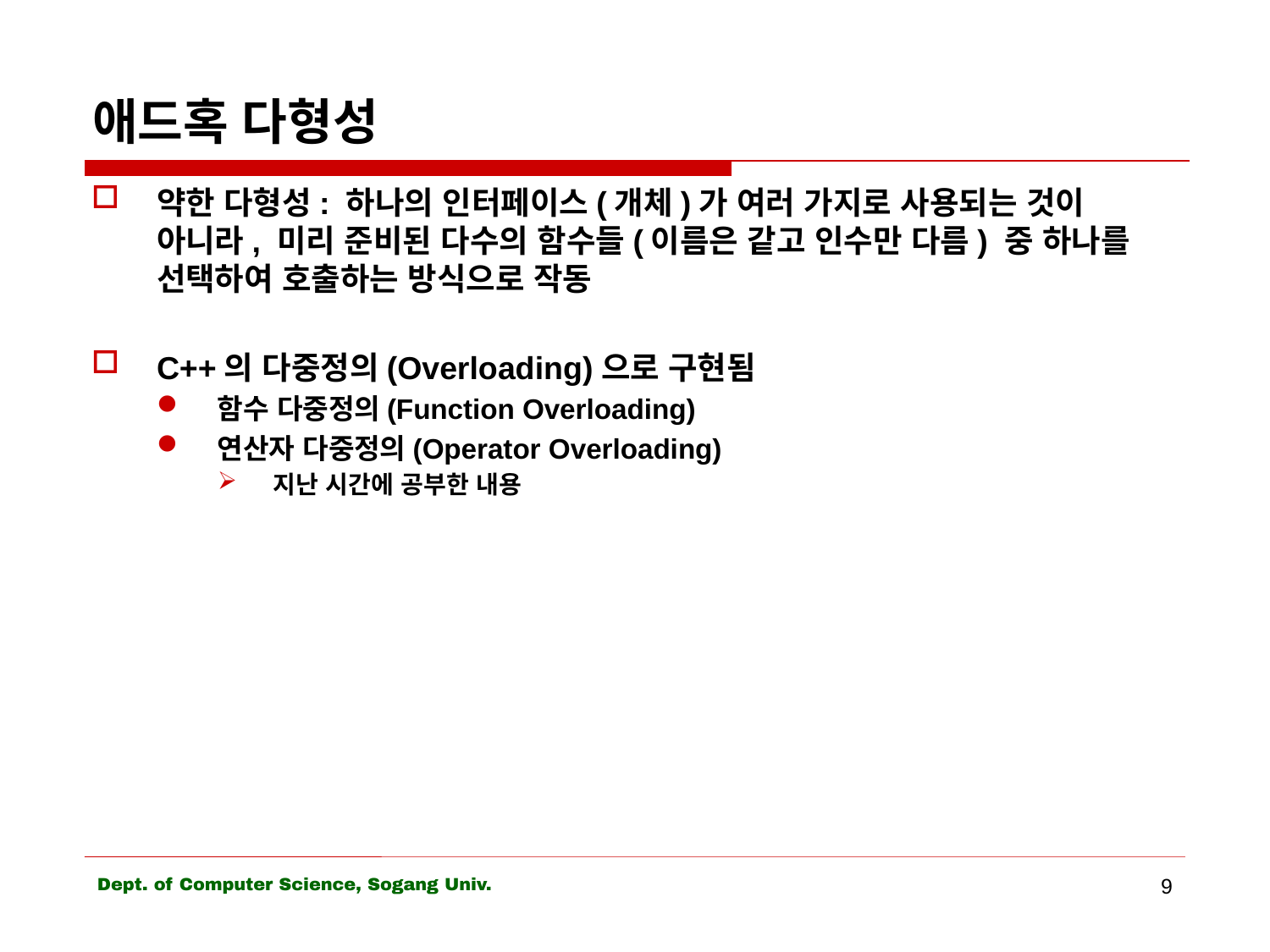

# 애드혹 다형성
약한 다형성: 하나의 인터페이스(개체)가 여러 가지로 사용되는 것이 아니라, 미리 준비된 다수의 함수들(이름은 같고 인수만 다름) 중 하나를 선택하여 호출하는 방식으로 작동

C++의 다중정의(Overloading)으로 구현됨
함수 다중정의(Function Overloading)
연산자 다중정의(Operator Overloading)
지난 시간에 공부한 내용
Dept. of Computer Science, Sogang Univ.
9